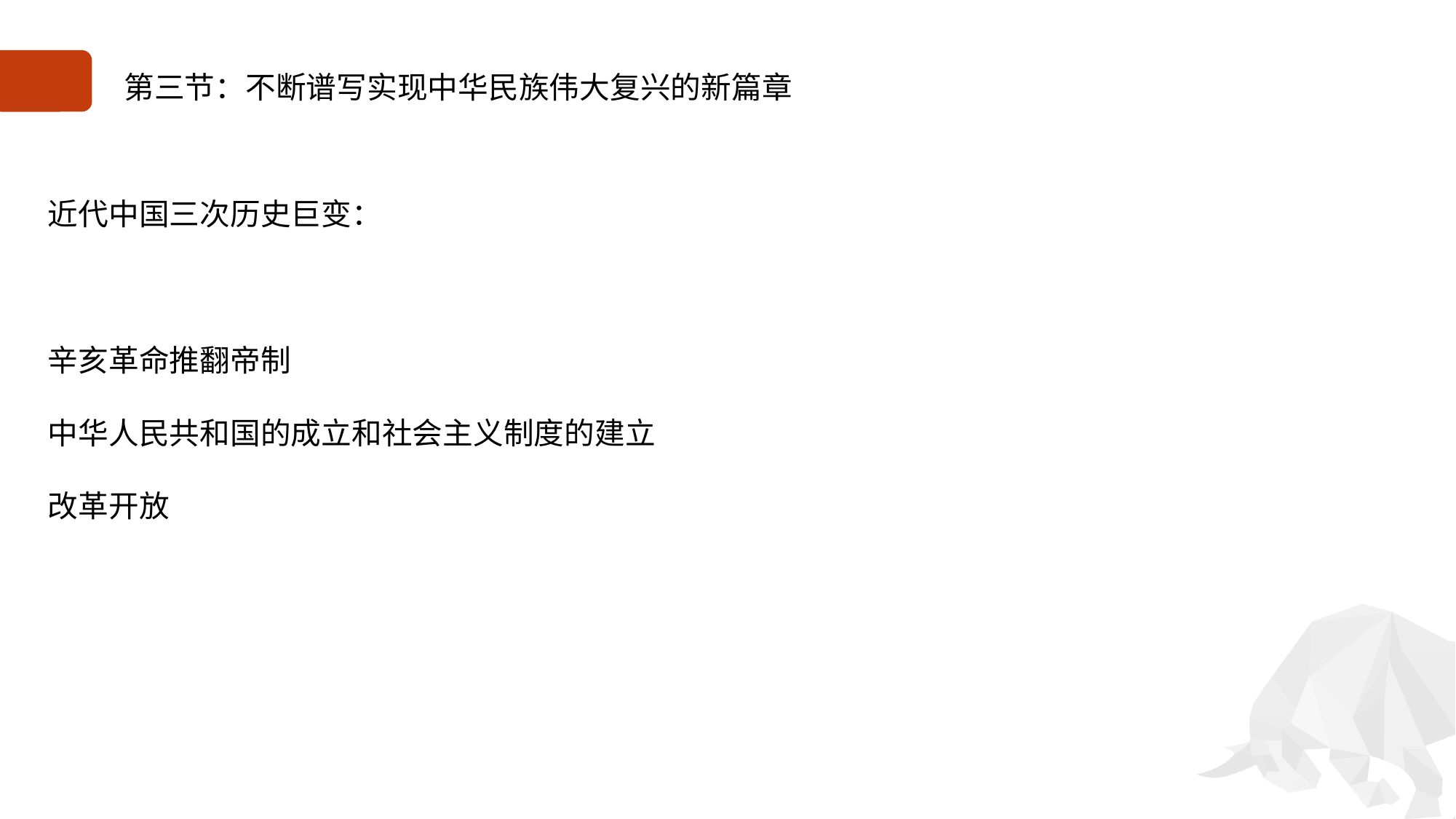

# 第三节：不断谱写实现中华民族伟大复兴的新篇章
近代中国三次历史巨变：

辛亥革命推翻帝制
中华人民共和国的成立和社会主义制度的建立
改革开放